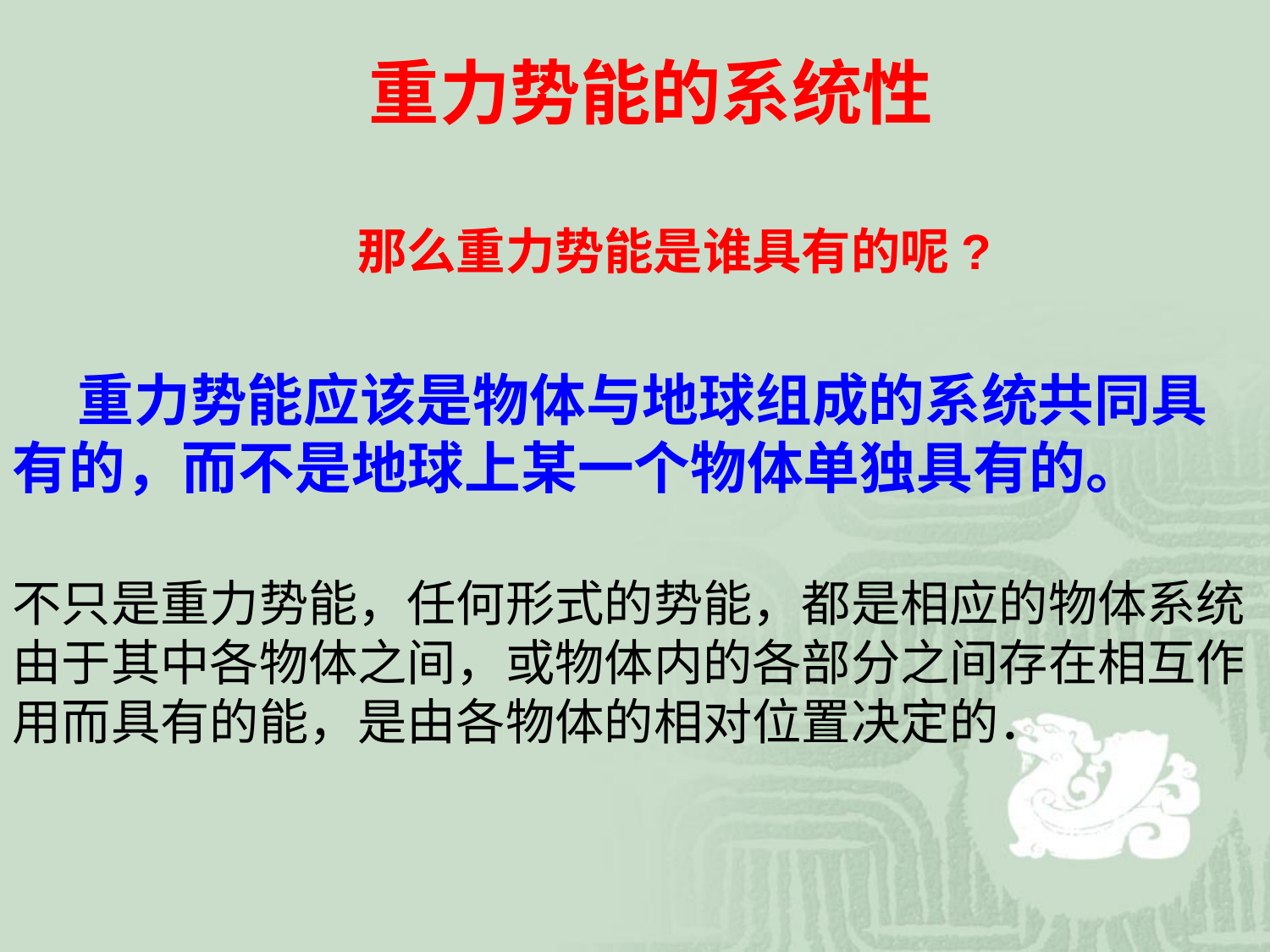

重力势能的系统性
那么重力势能是谁具有的呢?
    重力势能应该是物体与地球组成的系统共同具有的，而不是地球上某一个物体单独具有的。
不只是重力势能，任何形式的势能，都是相应的物体系统由于其中各物体之间，或物体内的各部分之间存在相互作用而具有的能，是由各物体的相对位置决定的．